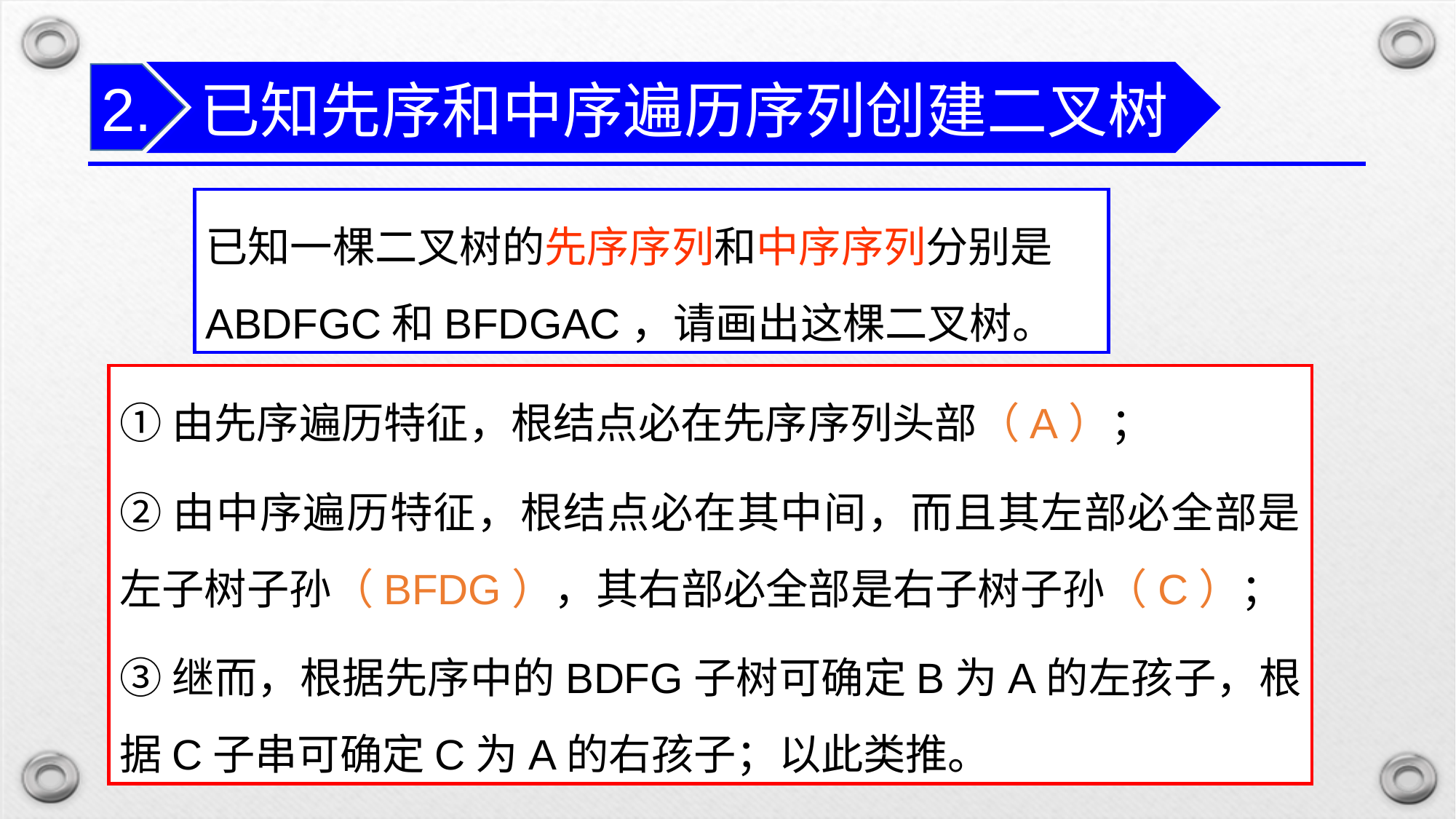

已知先序和中序遍历序列创建二叉树

2.
已知一棵二叉树的先序序列和中序序列分别是ABDFGC和BFDGAC，请画出这棵二叉树。
①由先序遍历特征，根结点必在先序序列头部（A）；
②由中序遍历特征，根结点必在其中间，而且其左部必全部是左子树子孙（BFDG），其右部必全部是右子树子孙（C）；
③继而，根据先序中的BDFG子树可确定B为A的左孩子，根据C子串可确定C为A的右孩子；以此类推。